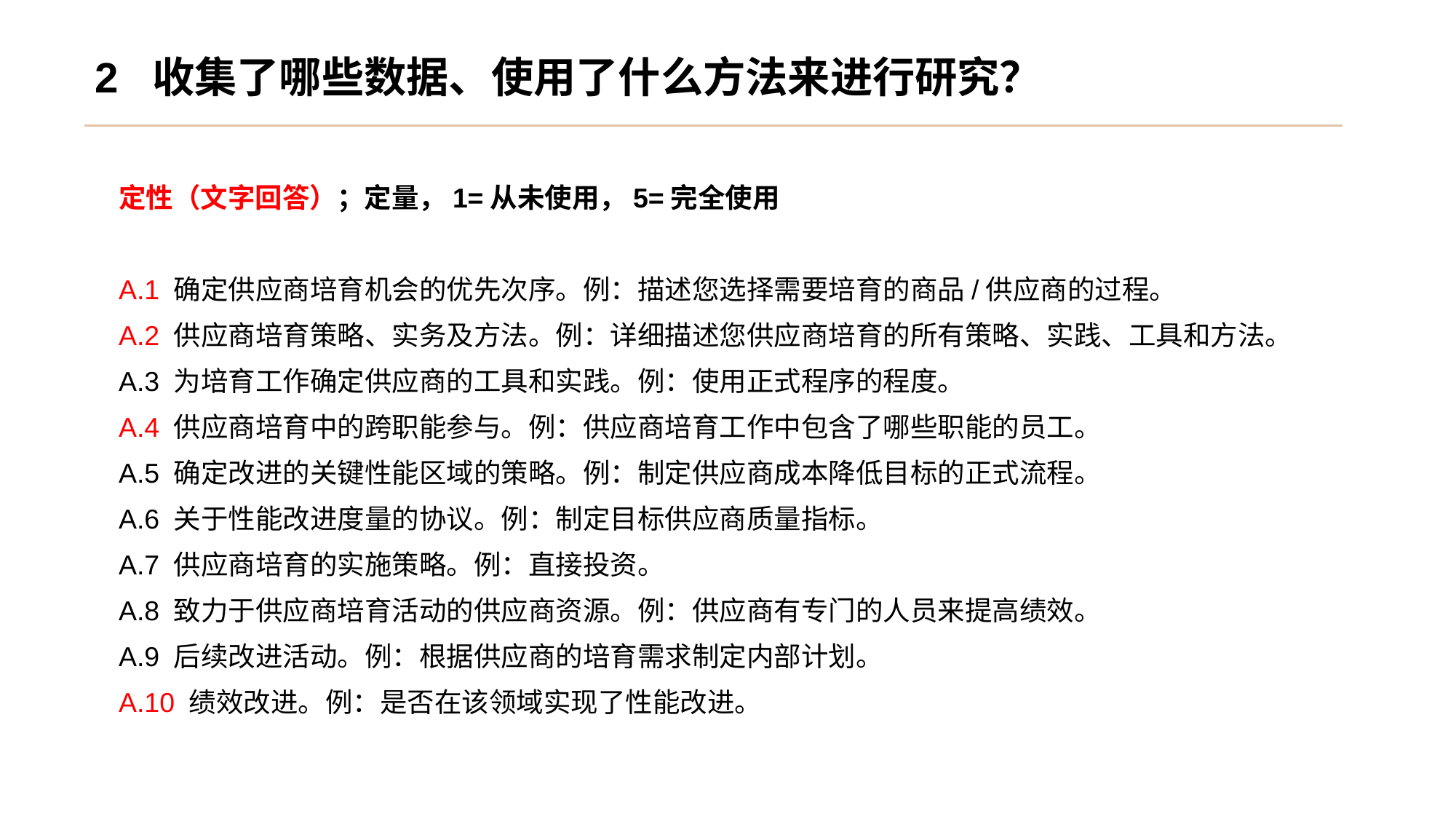

2  收集了哪些数据、使用了什么方法来进行研究？
定性（文字回答）；定量，1=从未使用，5=完全使用

A.1 确定供应商培育机会的优先次序。例：描述您选择需要培育的商品/供应商的过程。
A.2 供应商培育策略、实务及方法。例：详细描述您供应商培育的所有策略、实践、工具和方法。
A.3 为培育工作确定供应商的工具和实践。例：使用正式程序的程度。
A.4 供应商培育中的跨职能参与。例：供应商培育工作中包含了哪些职能的员工。
A.5 确定改进的关键性能区域的策略。例：制定供应商成本降低目标的正式流程。
A.6 关于性能改进度量的协议。例：制定目标供应商质量指标。
A.7 供应商培育的实施策略。例：直接投资。
A.8 致力于供应商培育活动的供应商资源。例：供应商有专门的人员来提高绩效。
A.9 后续改进活动。例：根据供应商的培育需求制定内部计划。
A.10 绩效改进。例：是否在该领域实现了性能改进。